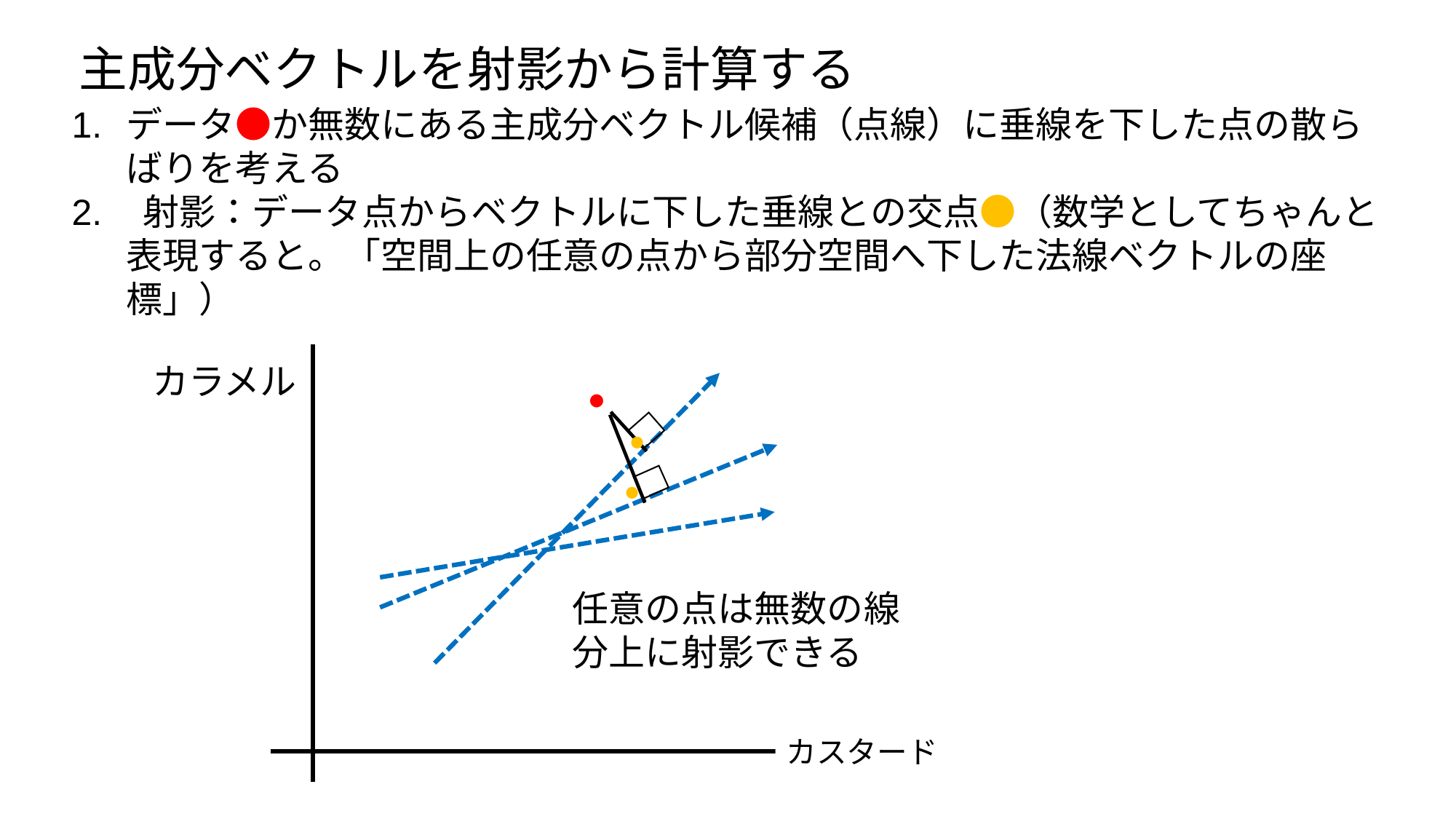

主成分ベクトルを射影から計算する
データ●か無数にある主成分ベクトル候補（点線）に垂線を下した点の散らばりを考える
 射影：データ点からベクトルに下した垂線との交点●（数学としてちゃんと表現すると。「空間上の任意の点から部分空間へ下した法線ベクトルの座標」）

カラメル
●

●

●
任意の点は無数の線分上に射影できる
カスタード